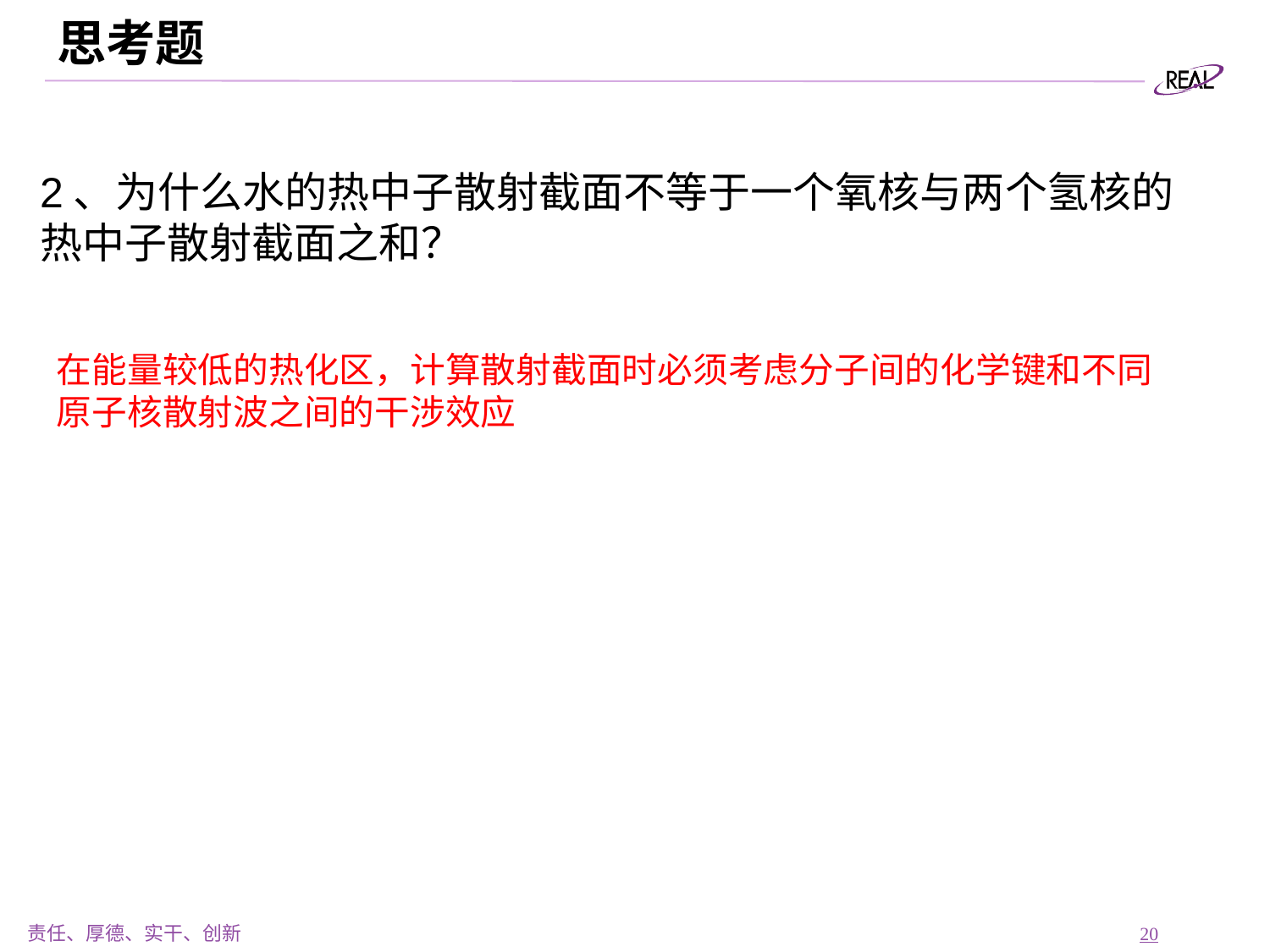

# 思考题

2、为什么水的热中子散射截面不等于一个氧核与两个氢核的热中子散射截面之和？

在能量较低的热化区，计算散射截面时必须考虑分子间的化学键和不同原子核散射波之间的干涉效应